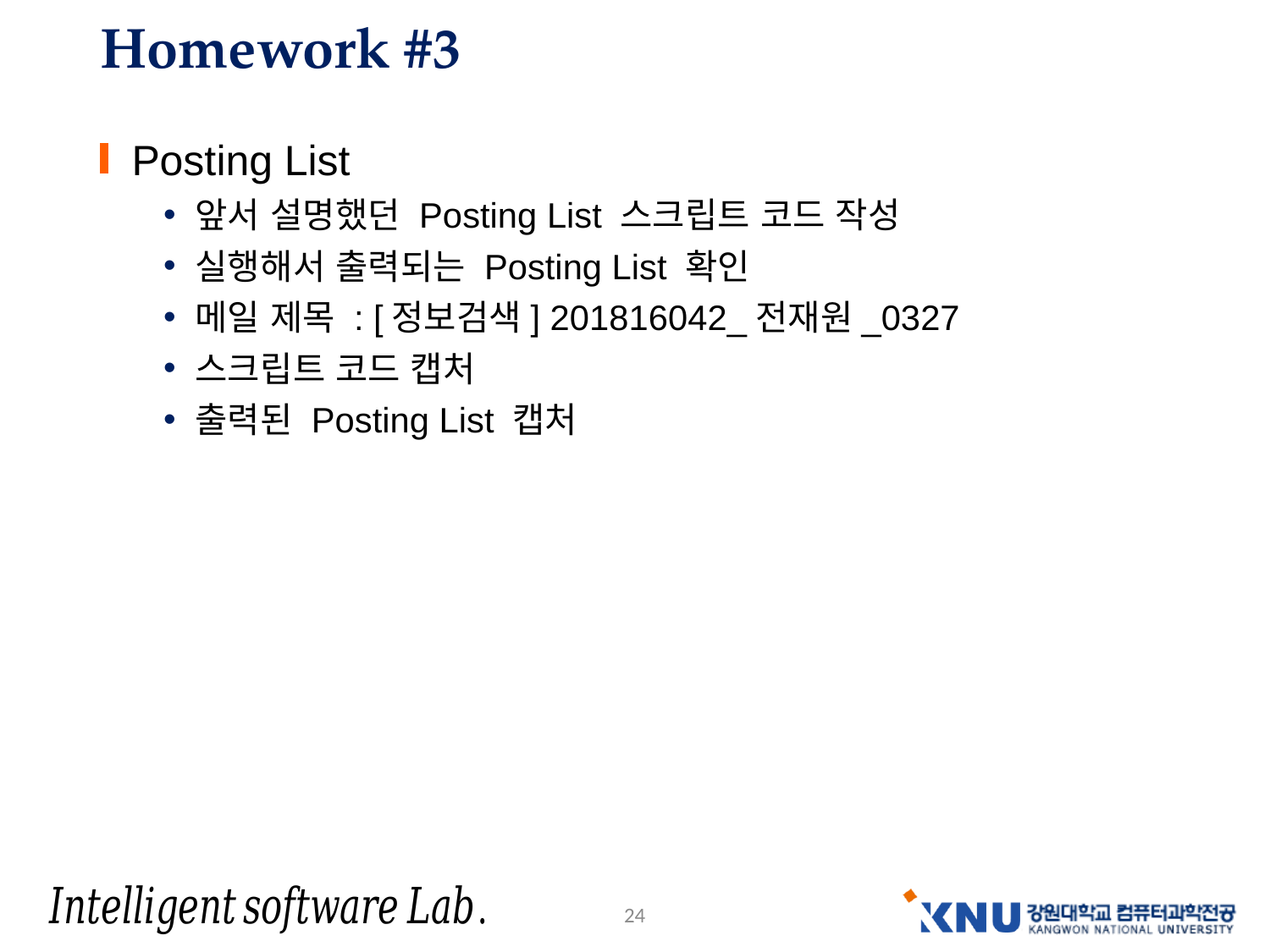

# Homework #3
Posting List
앞서 설명했던 Posting List 스크립트 코드 작성
실행해서 출력되는 Posting List 확인
메일 제목 : [정보검색] 201816042_전재원_0327
스크립트 코드 캡처
출력된 Posting List 캡처